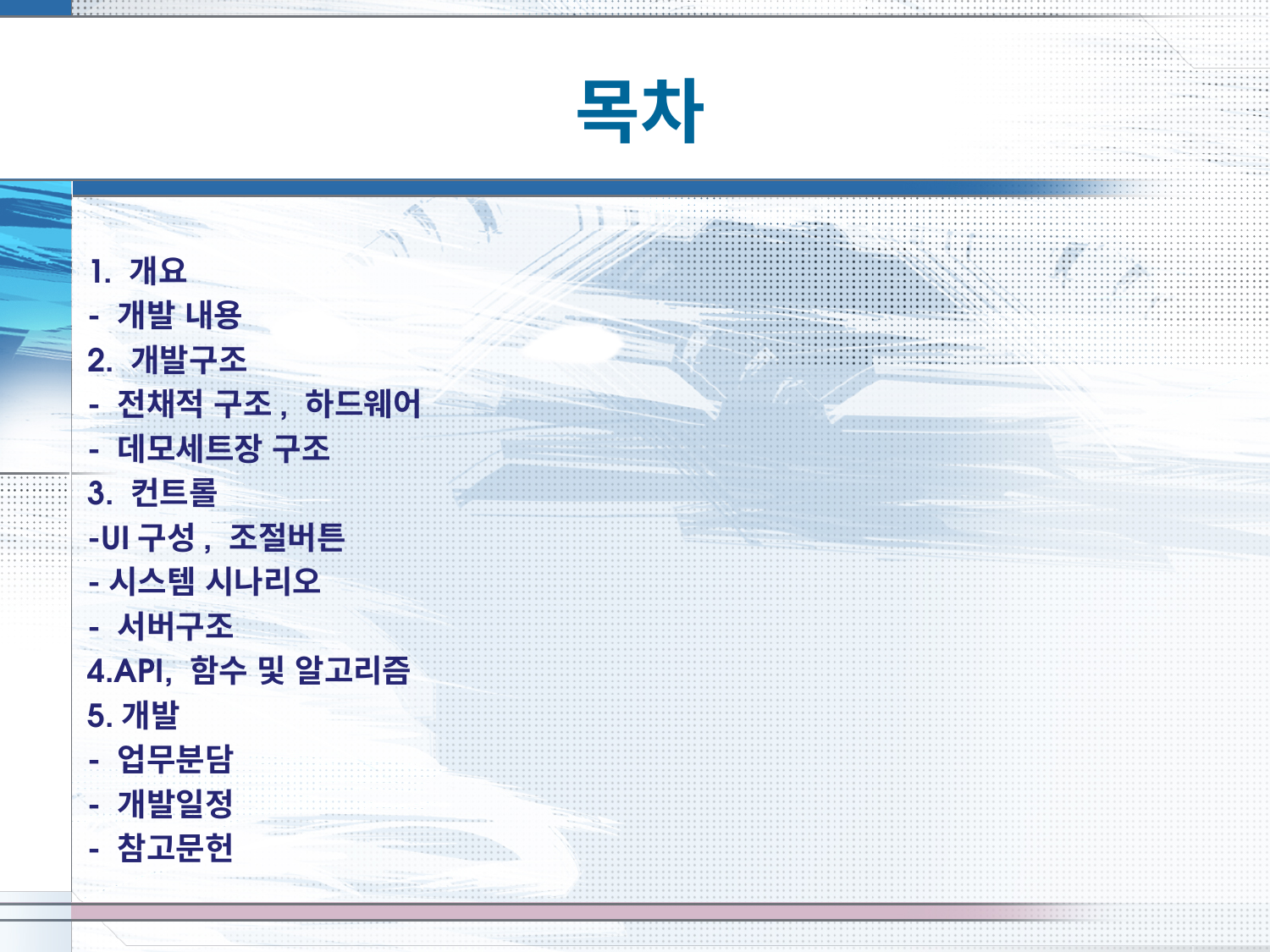

# 목차

1. 개요
- 개발 내용
2. 개발구조
- 전채적 구조, 하드웨어
- 데모세트장 구조
3. 컨트롤
-UI구성, 조절버튼
-시스템 시나리오
- 서버구조
4.API, 함수 및 알고리즘
5.개발
- 업무분담
- 개발일정
- 참고문헌